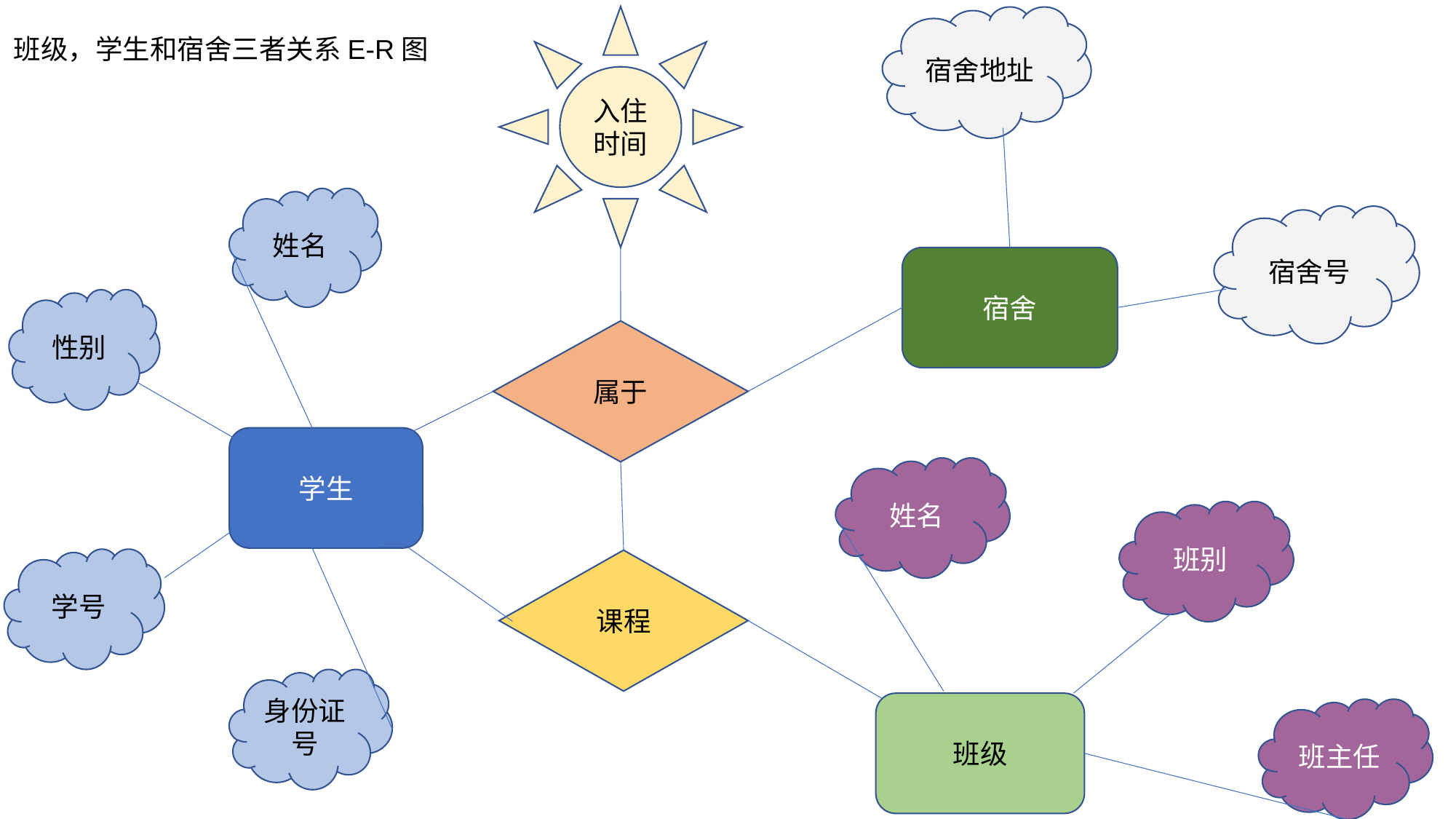

入住时间
宿舍地址
班级，学生和宿舍三者关系E-R图
姓名
宿舍号
宿舍
性别
属于
学生
姓名
班别
学号
课程
身份证号
班级
班主任